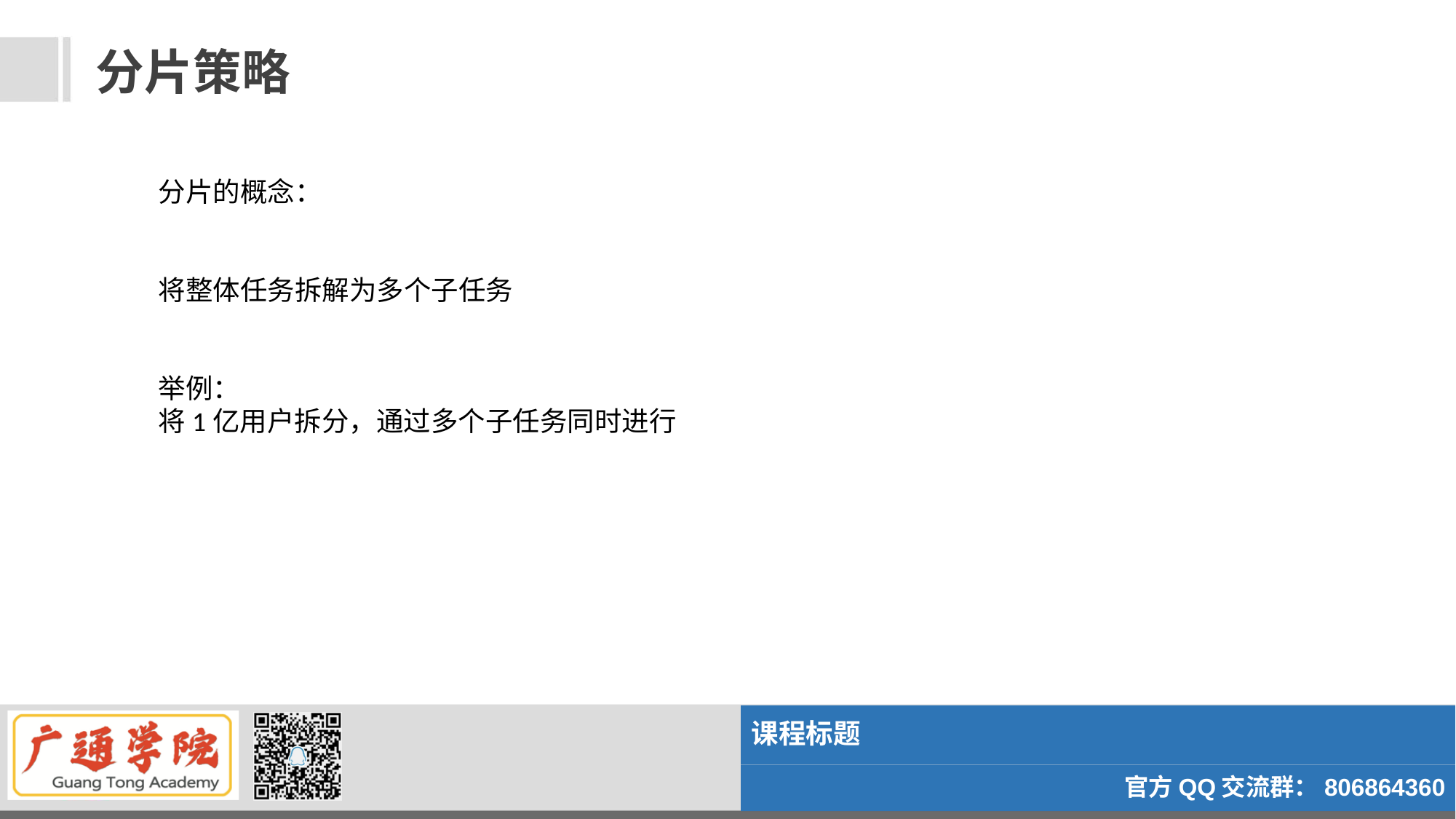

# 分片策略
分片的概念：

将整体任务拆解为多个子任务

举例：
将1亿用户拆分，通过多个子任务同时进行
课程标题
官方QQ交流群：806864360